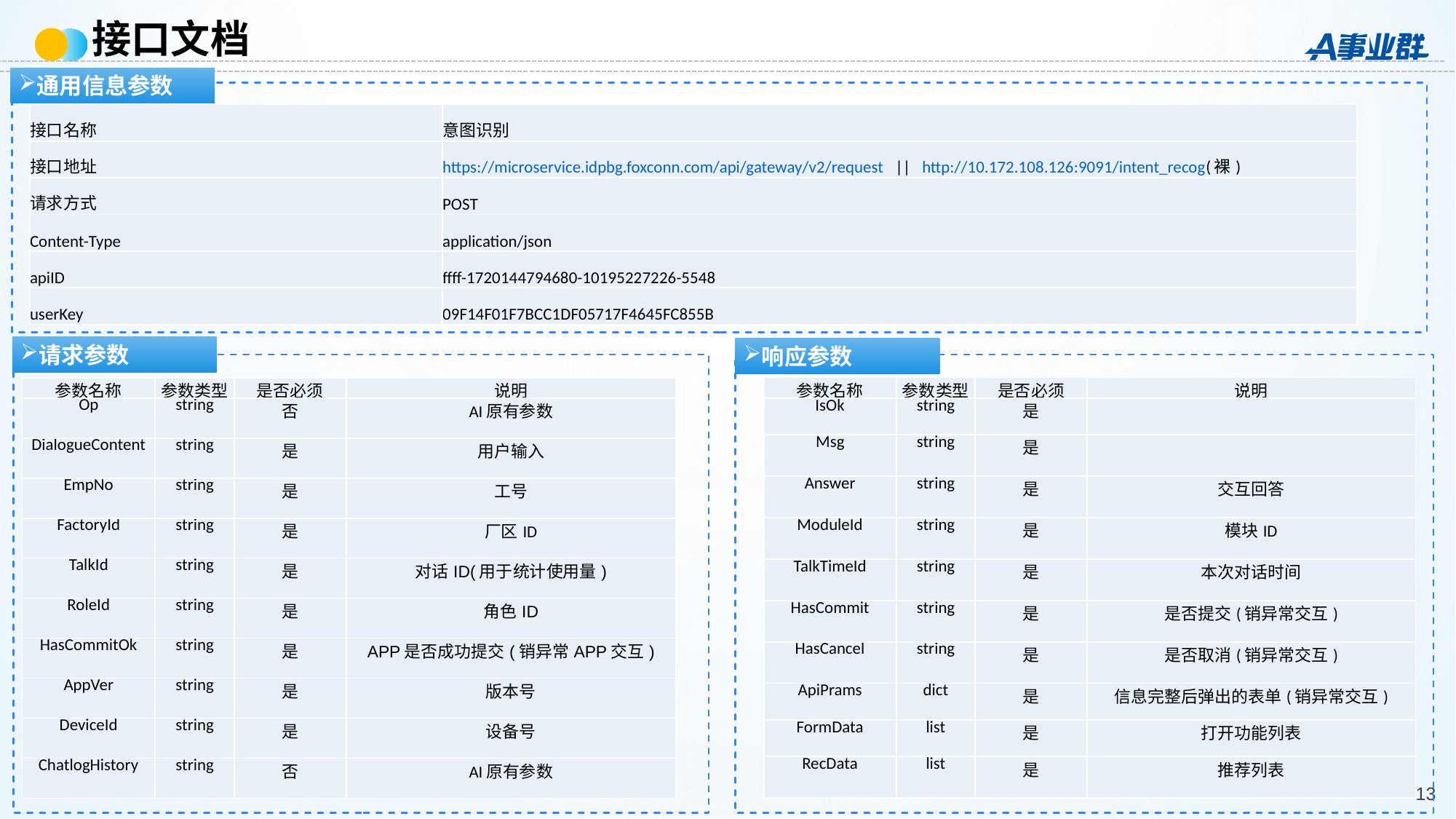

接口文档
通用信息参数

| 接口名称 | 意图识别 |
| --- | --- |
| 接口地址 | https://microservice.idpbg.foxconn.com/api/gateway/v2/request || http://10.172.108.126:9091/intent\_recog(裸) |
| 请求方式 | POST |
| Content-Type | application/json |
| apiID | ffff-1720144794680-10195227226-5548 |
| userKey | 09F14F01F7BCC1DF05717F4645FC855B |
请求参数
响应参数

| 参数名称 | 参数类型 | 是否必须 | 说明 |
| --- | --- | --- | --- |
| IsOk | string | 是 |  |
| Msg | string | 是 |  |
| Answer | string | 是 | 交互回答 |
| ModuleId | string | 是 | 模块ID |
| TalkTimeId | string | 是 | 本次对话时间 |
| HasCommit | string | 是 | 是否提交(销异常交互) |
| HasCancel | string | 是 | 是否取消(销异常交互) |
| ApiPrams | dict | 是 | 信息完整后弹出的表单(销异常交互) |
| FormData | list | 是 | 打开功能列表 |
| RecData | list | 是 | 推荐列表 |
| 参数名称 | 参数类型 | 是否必须 | 说明 |
| --- | --- | --- | --- |
| Op | string | 否 | AI原有参数 |
| DialogueContent | string | 是 | 用户输入 |
| EmpNo | string | 是 | 工号 |
| FactoryId | string | 是 | 厂区ID |
| TalkId | string | 是 | 对话ID(用于统计使用量) |
| RoleId | string | 是 | 角色ID |
| HasCommitOk | string | 是 | APP是否成功提交(销异常APP交互) |
| AppVer | string | 是 | 版本号 |
| DeviceId | string | 是 | 设备号 |
| ChatlogHistory | string | 否 | AI原有参数 |